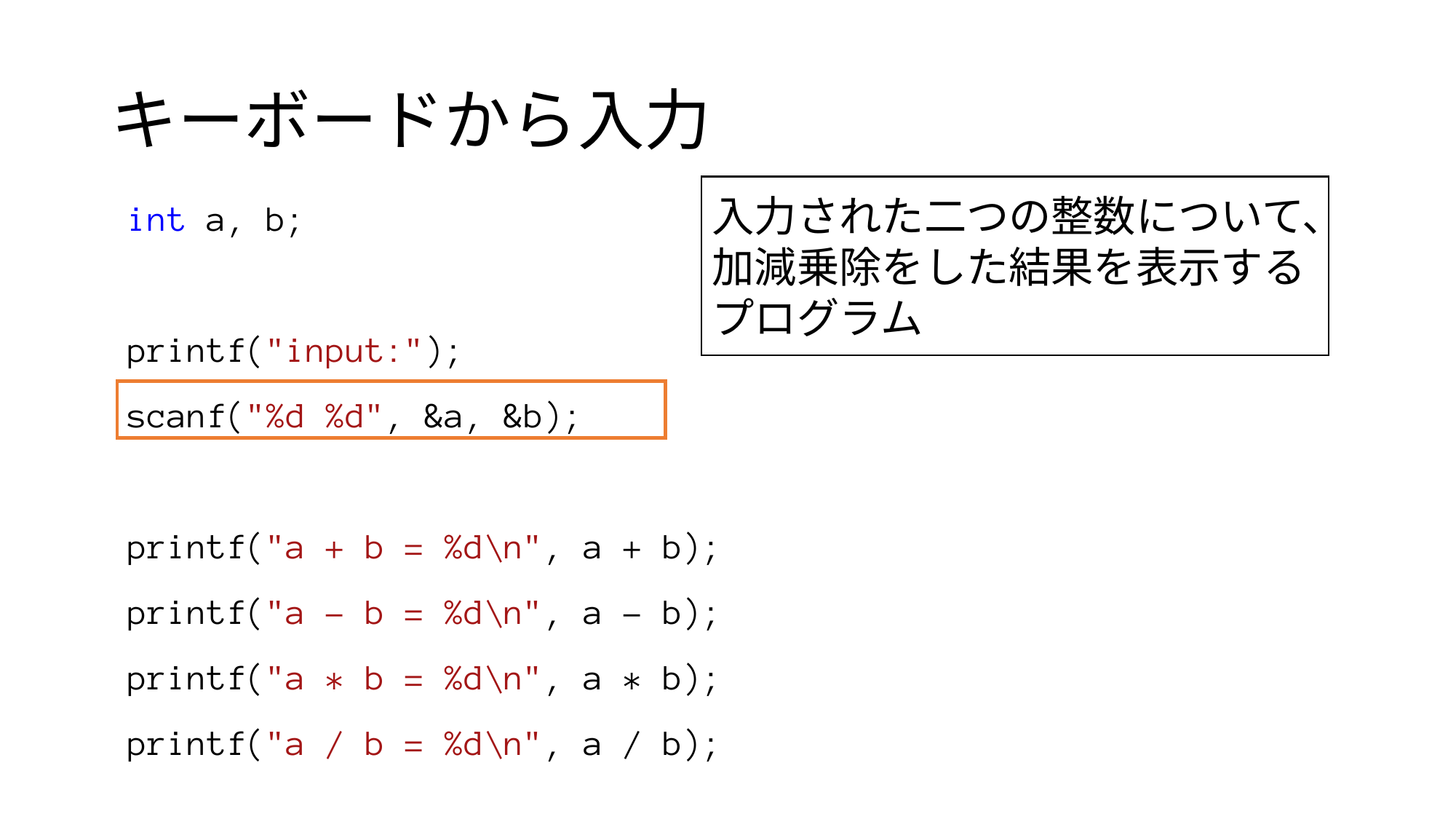

# キーボードから入力
int a, b;
printf("input:");
scanf("%d %d", &a, &b);
printf("a + b = %d\n", a + b);
printf("a - b = %d\n", a - b);
printf("a * b = %d\n", a * b);
printf("a / b = %d\n", a / b);
入力された二つの整数について、加減乗除をした結果を表示するプログラム